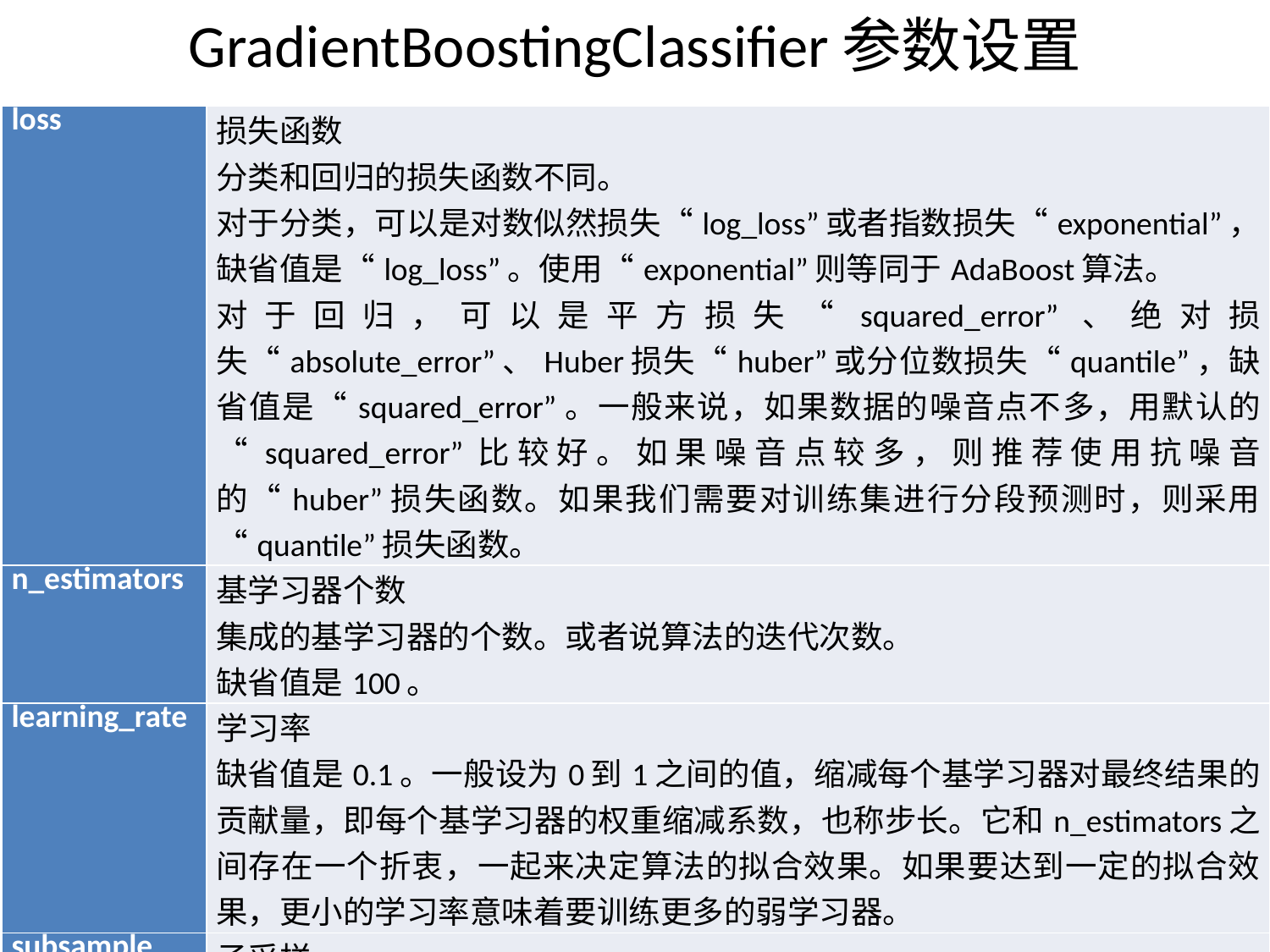

# GradientBoostingClassifier参数设置
| loss | 损失函数 分类和回归的损失函数不同。 对于分类，可以是对数似然损失“log\_loss”或者指数损失“exponential”，缺省值是“log\_loss”。使用“exponential”则等同于AdaBoost算法。 对于回归，可以是平方损失“squared\_error”、绝对损失“absolute\_error”、Huber损失“huber”或分位数损失“quantile”，缺省值是“squared\_error”。一般来说，如果数据的噪音点不多，用默认的“squared\_error”比较好。如果噪音点较多，则推荐使用抗噪音的“huber”损失函数。如果我们需要对训练集进行分段预测时，则采用“quantile”损失函数。 |
| --- | --- |
| n\_estimators | 基学习器个数 集成的基学习器的个数。或者说算法的迭代次数。 缺省值是100。 |
| learning\_rate | 学习率 缺省值是0.1。一般设为0到1之间的值，缩减每个基学习器对最终结果的贡献量，即每个基学习器的权重缩减系数，也称步长。它和n\_estimators之间存在一个折衷，一起来决定算法的拟合效果。如果要达到一定的拟合效果，更小的学习率意味着要训练更多的弱学习器。 |
| subsample | 子采样 用于训练每个基学习器的样本数量占整个训练集的比例。 缺省值是1.0，即用全部数据训练基学习器。小于1.0则是随机梯度提升。小于1.0的值会降低系统的方差，防止过拟合，但会增大系统的偏差。 |